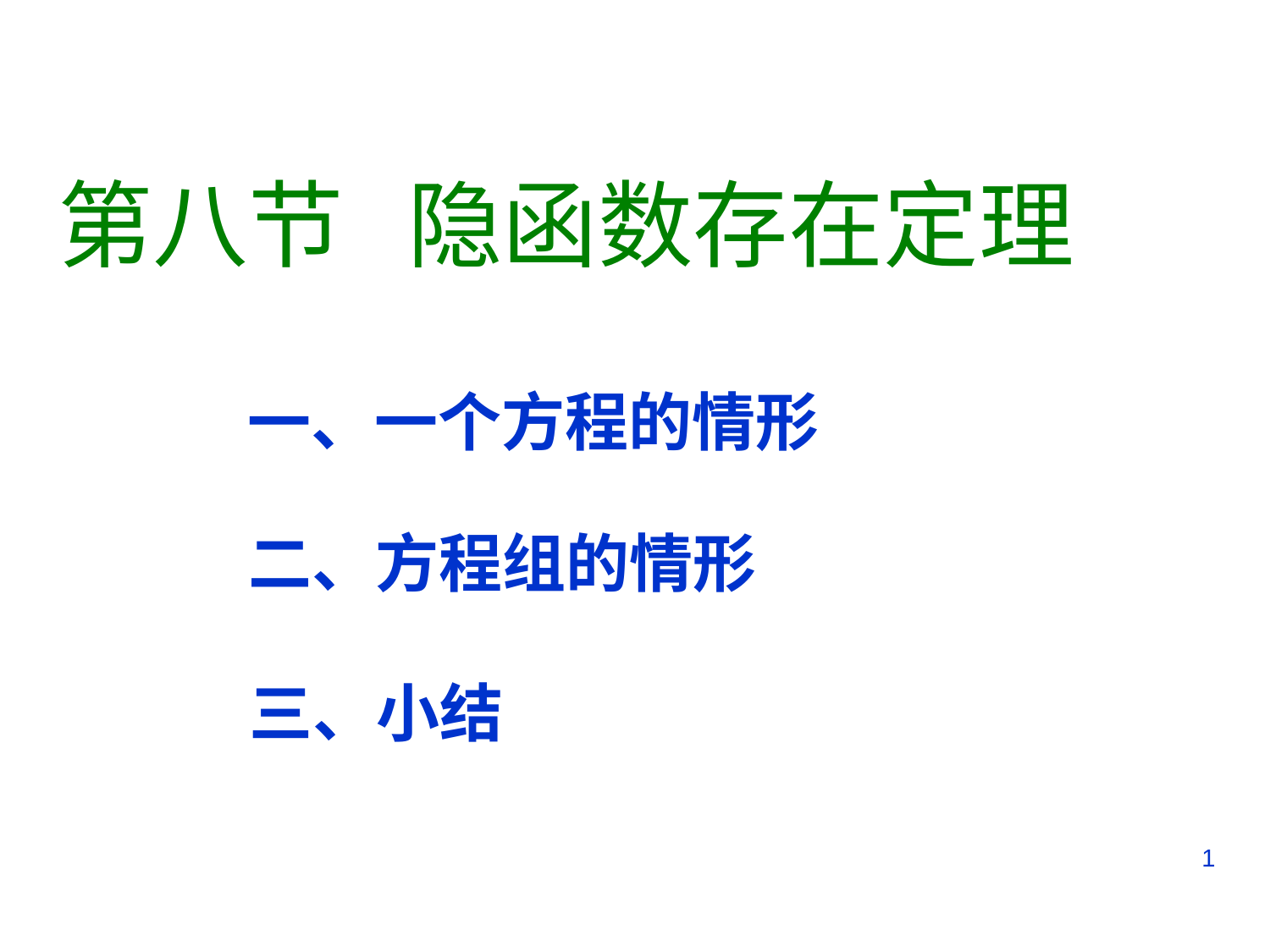

# 第八节   隐函数存在定理
一、一个方程的情形
二、方程组的情形
三、小结
1